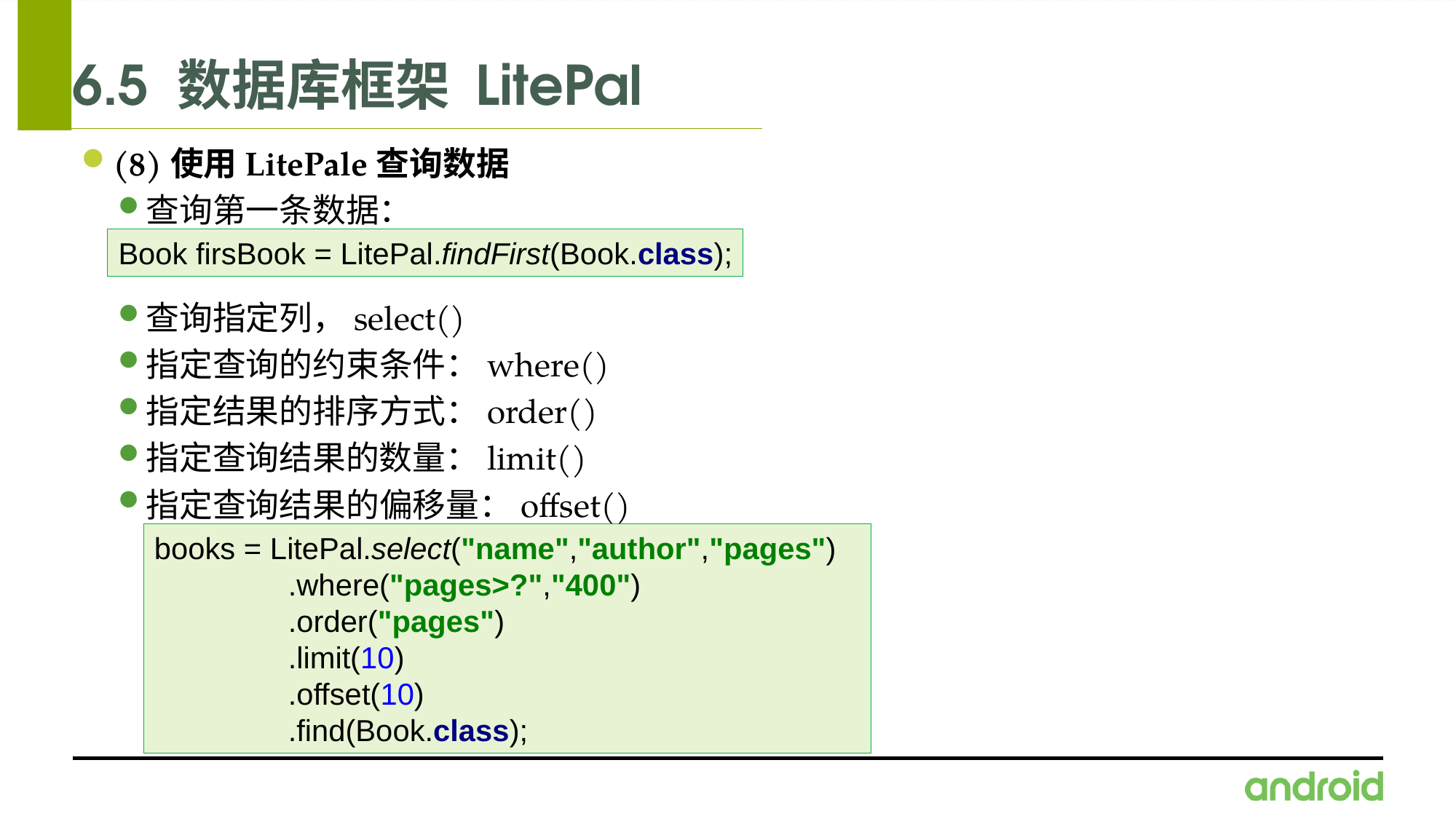

# 6.5 数据库框架 LitePal
(8)使用LitePale查询数据
查询第一条数据：

查询指定列，select()
指定查询的约束条件：where()
指定结果的排序方式：order()
指定查询结果的数量：limit()
指定查询结果的偏移量：offset()

Book firsBook = LitePal.findFirst(Book.class);
books = LitePal.select("name","author","pages")
                .where("pages>?","400")
                .order("pages")
                .limit(10)
                .offset(10)
                .find(Book.class);